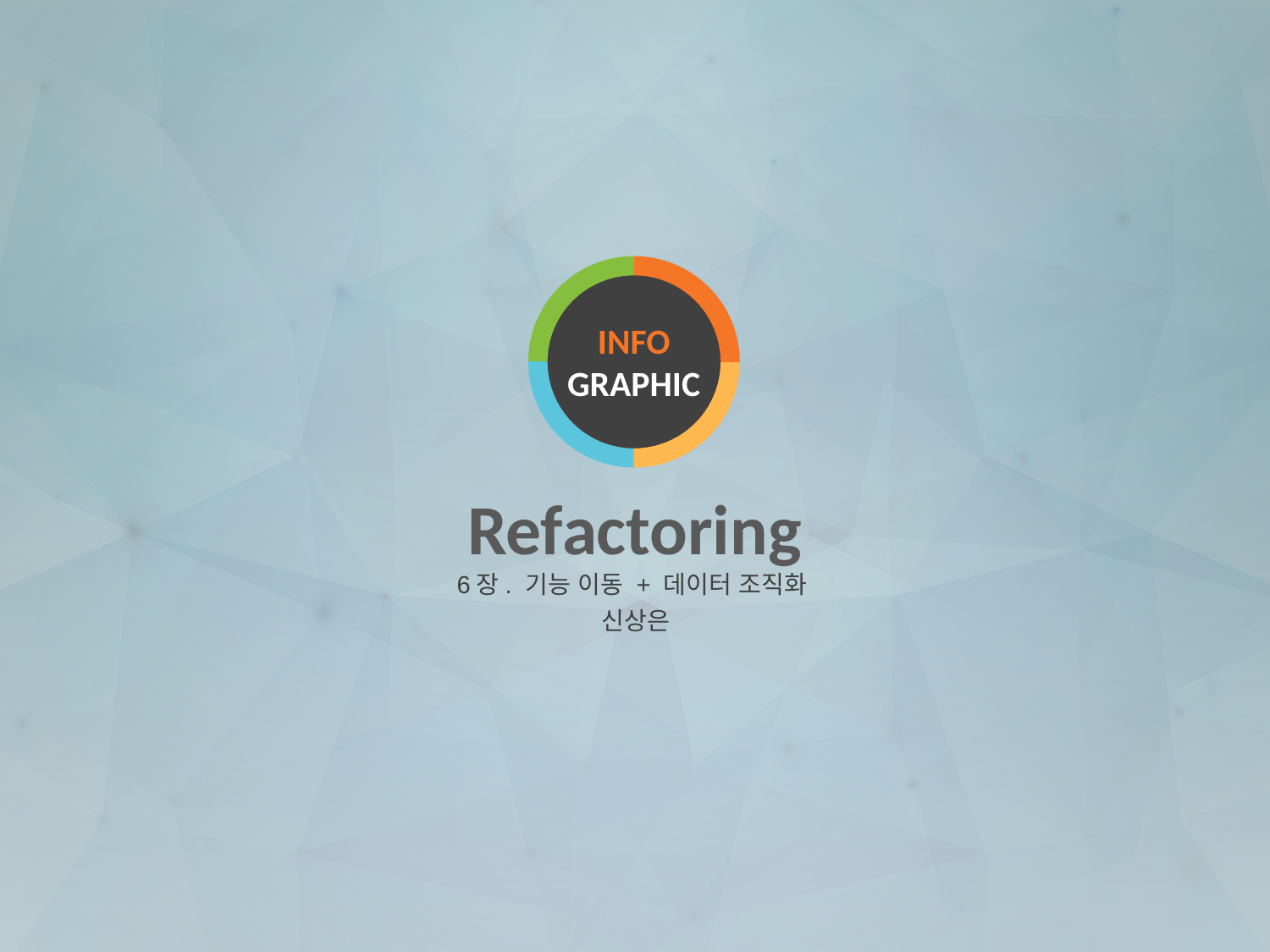

INFO
GRAPHIC
# Refactoring
6장. 기능 이동 + 데이터 조직화
신상은